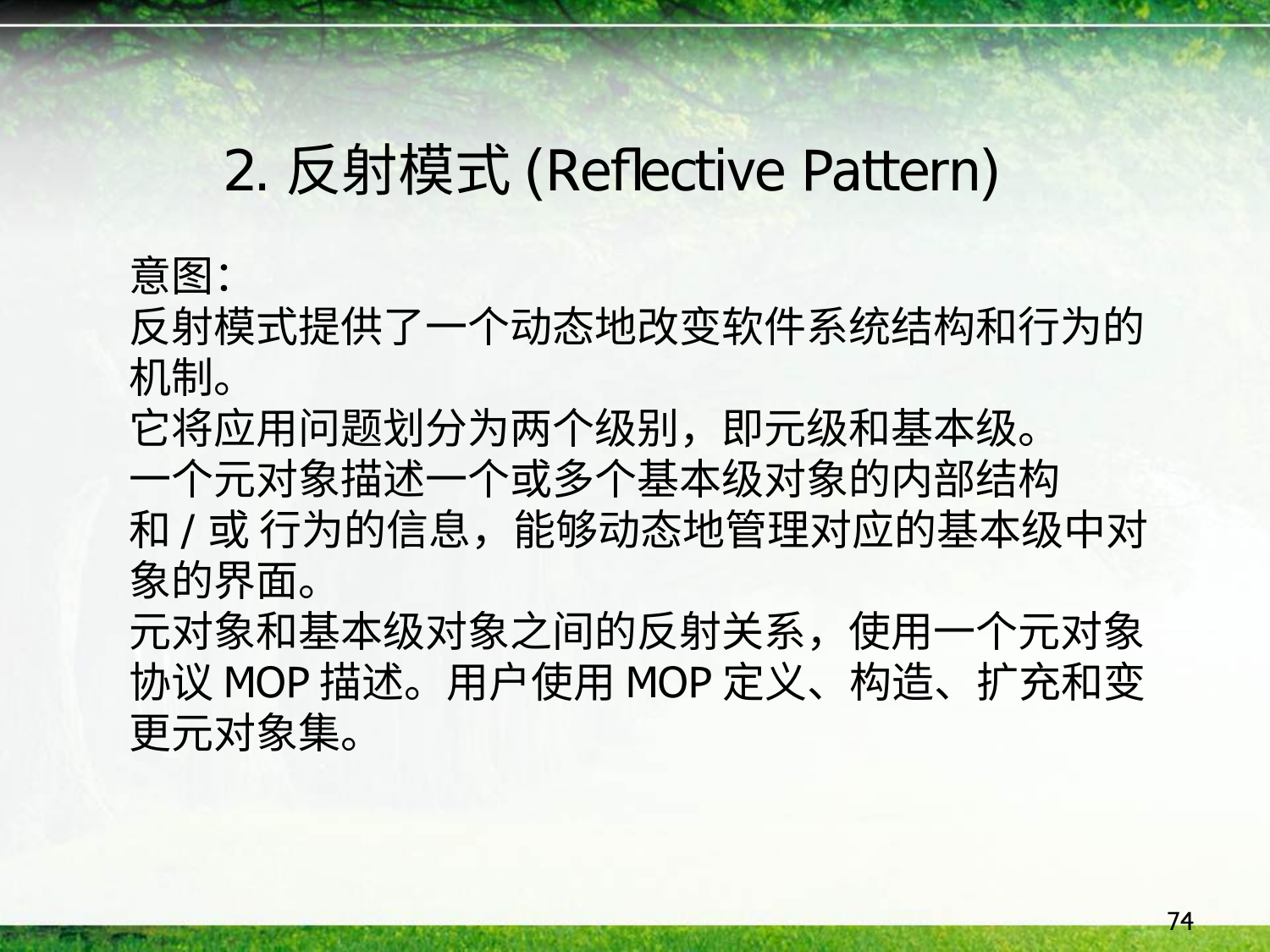

2.反射模式(Reflective Pattern)
意图：
反射模式提供了一个动态地改变软件系统结构和行为的
机制。
它将应用问题划分为两个级别，即元级和基本级。
一个元对象描述一个或多个基本级对象的内部结构 和/或 行为的信息，能够动态地管理对应的基本级中对象的界面。
元对象和基本级对象之间的反射关系，使用一个元对象协议MOP描述。用户使用MOP定义、构造、扩充和变更元对象集。
74